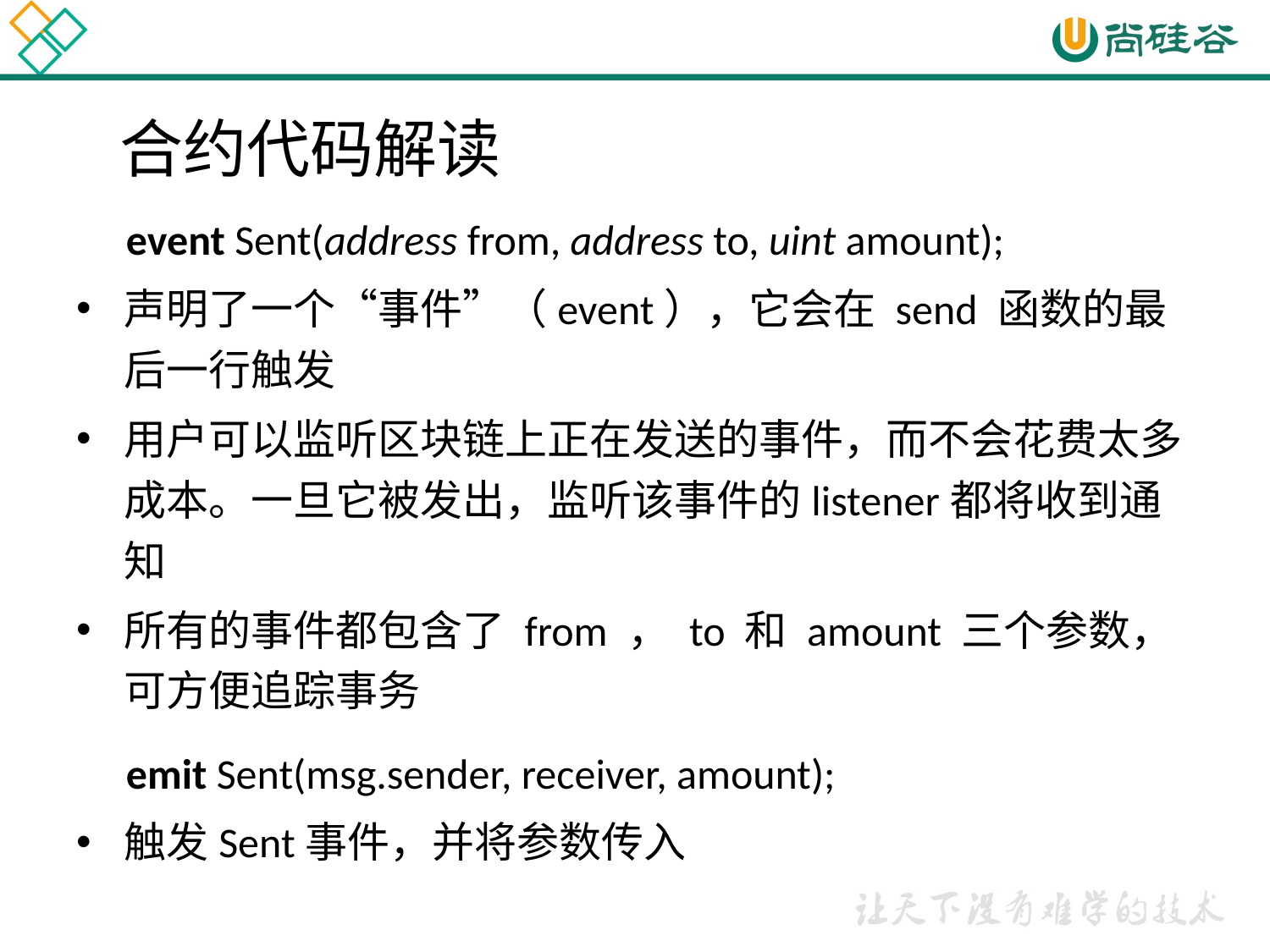

# 合约代码解读
event Sent(address from, address to, uint amount);
声明了一个“事件”（event），它会在 send 函数的最后一行触发
用户可以监听区块链上正在发送的事件，而不会花费太多成本。一旦它被发出，监听该事件的listener都将收到通知
所有的事件都包含了 from ， to 和 amount 三个参数，可方便追踪事务
emit Sent(msg.sender, receiver, amount);
触发Sent事件，并将参数传入